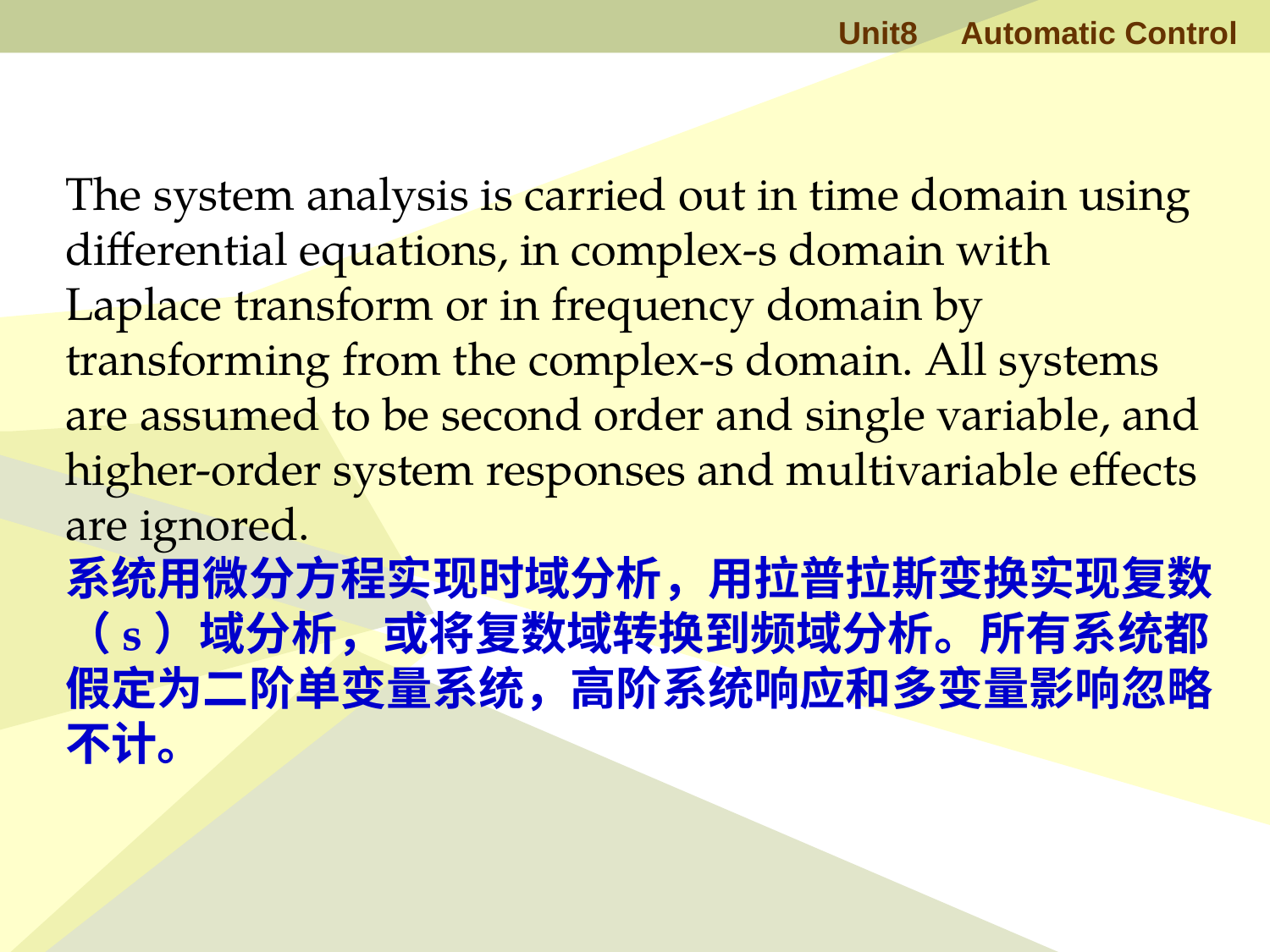

The system analysis is carried out in time domain using differential equations, in complex-s domain with Laplace transform or in frequency domain by transforming from the complex-s domain. All systems are assumed to be second order and single variable, and higher-order system responses and multivariable effects are ignored.
系统用微分方程实现时域分析，用拉普拉斯变换实现复数（s）域分析，或将复数域转换到频域分析。所有系统都假定为二阶单变量系统，高阶系统响应和多变量影响忽略不计。